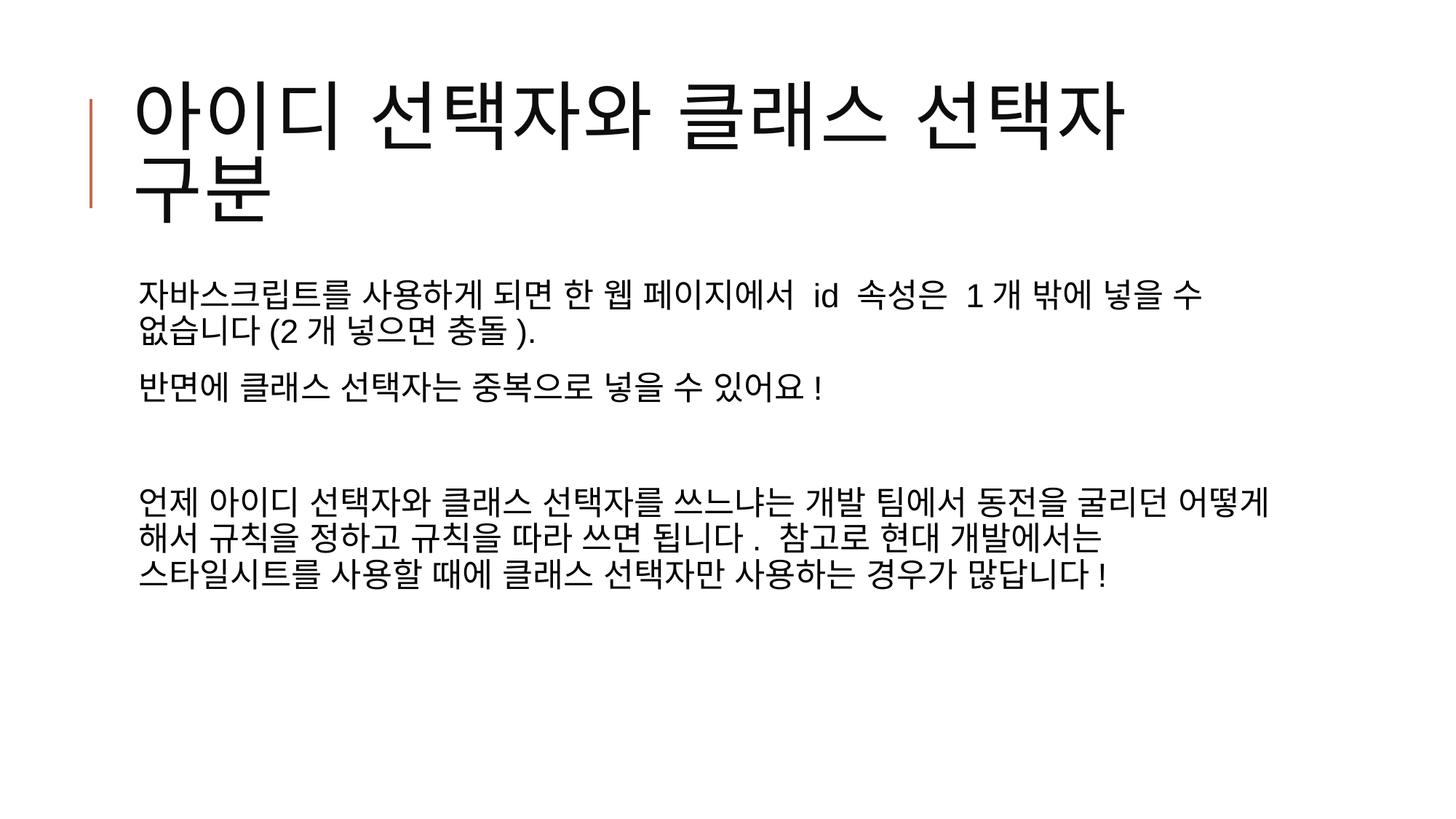

# 아이디 선택자와 클래스 선택자 구분
자바스크립트를 사용하게 되면 한 웹 페이지에서 id 속성은 1개 밖에 넣을 수 없습니다(2개 넣으면 충돌).
반면에 클래스 선택자는 중복으로 넣을 수 있어요!

언제 아이디 선택자와 클래스 선택자를 쓰느냐는 개발 팀에서 동전을 굴리던 어떻게 해서 규칙을 정하고 규칙을 따라 쓰면 됩니다. 참고로 현대 개발에서는 스타일시트를 사용할 때에 클래스 선택자만 사용하는 경우가 많답니다!